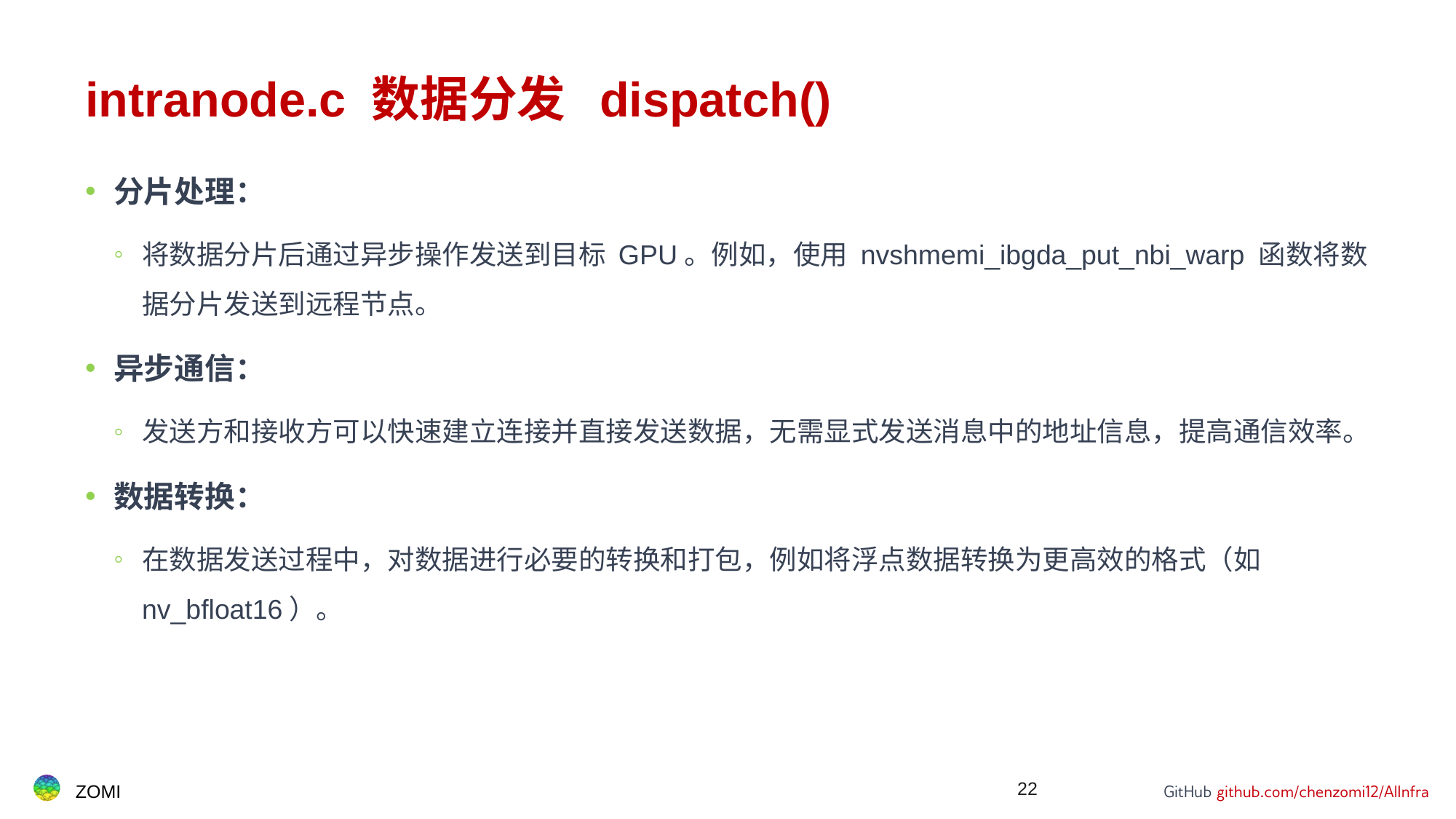

# intranode.c 数据分发  dispatch()
分片处理：
将数据分片后通过异步操作发送到目标 GPU。例如，使用 nvshmemi_ibgda_put_nbi_warp 函数将数据分片发送到远程节点。
异步通信：
发送方和接收方可以快速建立连接并直接发送数据，无需显式发送消息中的地址信息，提高通信效率。
数据转换：
在数据发送过程中，对数据进行必要的转换和打包，例如将浮点数据转换为更高效的格式（如 nv_bfloat16）。